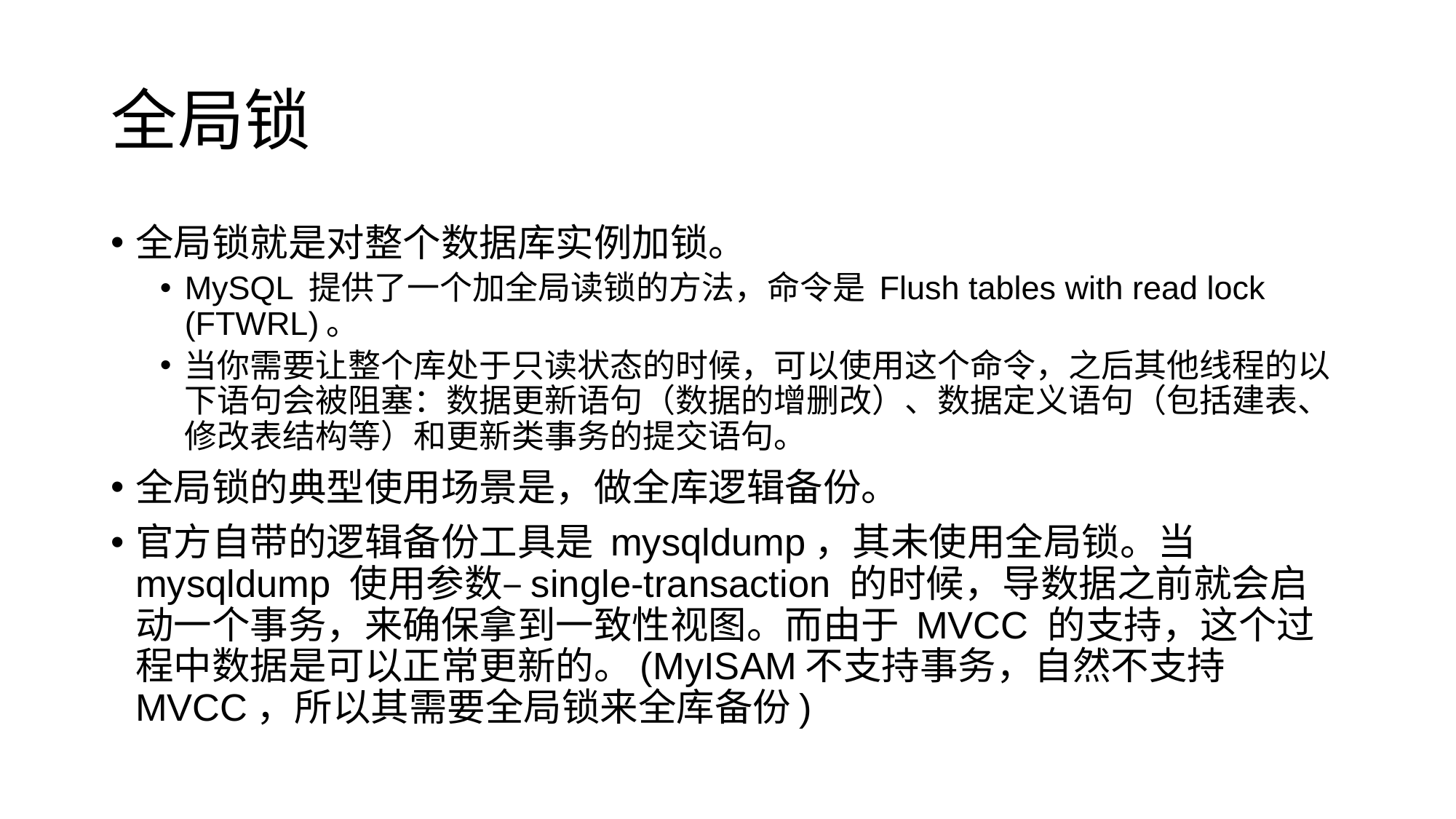

# 全局锁
全局锁就是对整个数据库实例加锁。
MySQL 提供了一个加全局读锁的方法，命令是 Flush tables with read lock (FTWRL)。
当你需要让整个库处于只读状态的时候，可以使用这个命令，之后其他线程的以下语句会被阻塞：数据更新语句（数据的增删改）、数据定义语句（包括建表、修改表结构等）和更新类事务的提交语句。
全局锁的典型使用场景是，做全库逻辑备份。
官方自带的逻辑备份工具是 mysqldump，其未使用全局锁。当 mysqldump 使用参数–single-transaction 的时候，导数据之前就会启动一个事务，来确保拿到一致性视图。而由于 MVCC 的支持，这个过程中数据是可以正常更新的。(MyISAM不支持事务，自然不支持MVCC，所以其需要全局锁来全库备份)